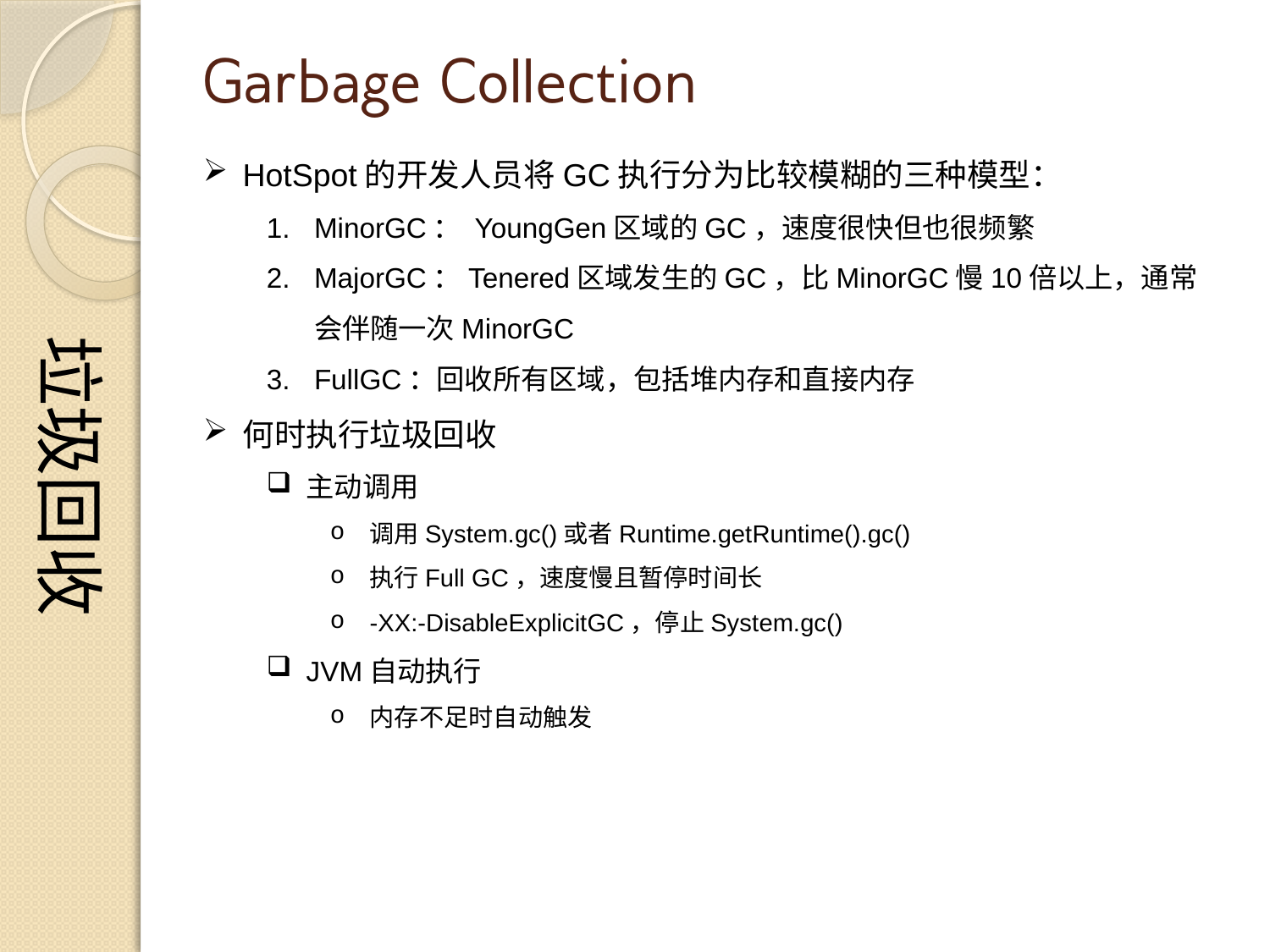

垃圾回收
# Garbage Collection
HotSpot的开发人员将GC执行分为比较模糊的三种模型：
MinorGC： YoungGen区域的GC，速度很快但也很频繁
MajorGC：Tenered区域发生的GC，比MinorGC慢10倍以上，通常会伴随一次MinorGC
FullGC：回收所有区域，包括堆内存和直接内存
何时执行垃圾回收
主动调用
调用System.gc()或者Runtime.getRuntime().gc()
执行Full GC，速度慢且暂停时间长
-XX:-DisableExplicitGC，停止System.gc()
JVM自动执行
内存不足时自动触发